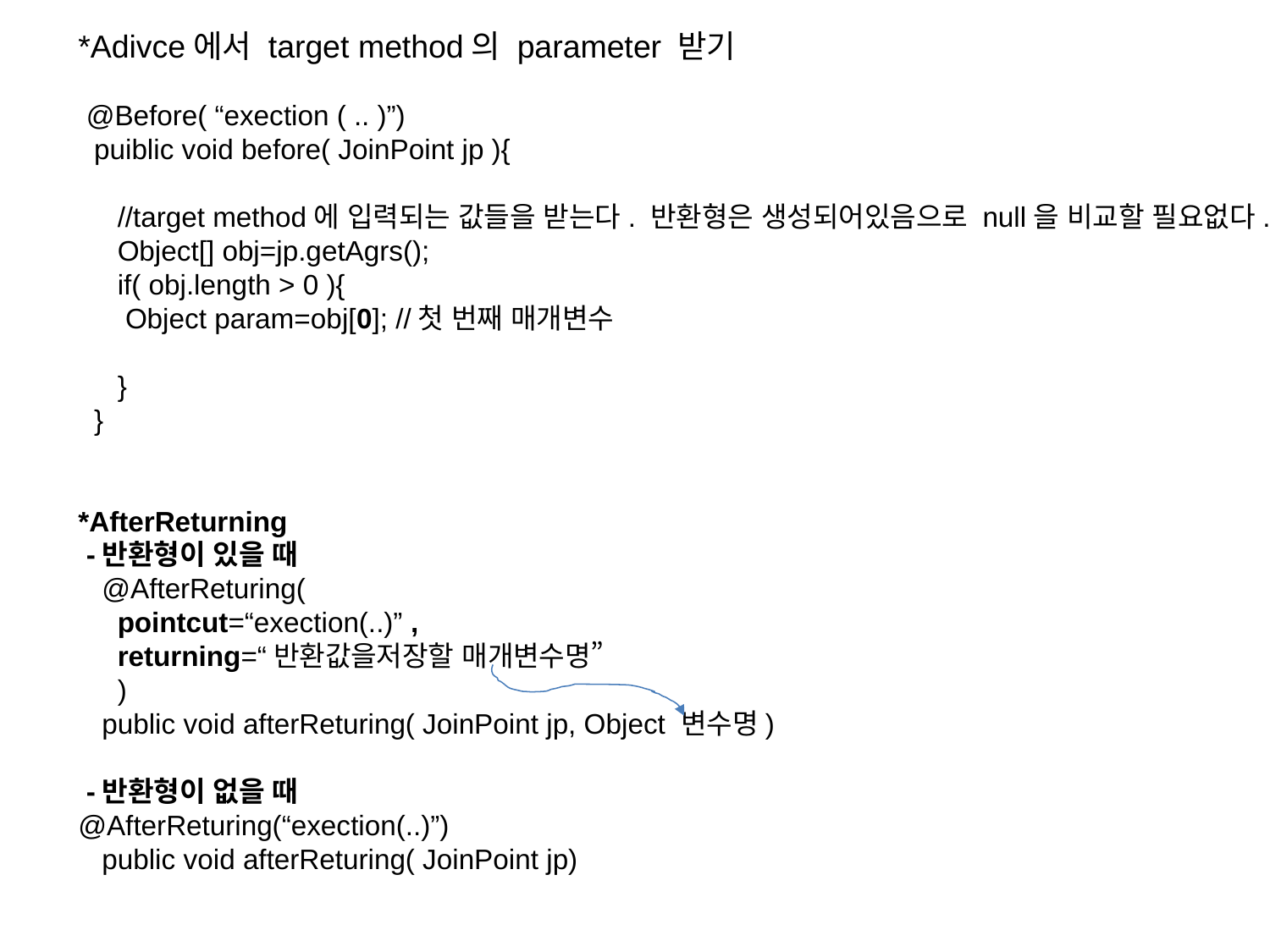

*Adivce에서 target method의 parameter 받기

 @Before( “exection ( .. )”)
  puiblic void before( JoinPoint jp ){

     //target method에 입력되는 값들을 받는다. 반환형은 생성되어있음으로 null을 비교할 필요없다.
     Object[] obj=jp.getAgrs();
     if( obj.length > 0 ){
      Object param=obj[0]; //첫 번째 매개변수

     }
  }

*AfterReturning
 -반환형이 있을 때
   @AfterReturing(
     pointcut=“exection(..)” ,
     returning=“반환값을저장할 매개변수명”
     )
   public void afterReturing( JoinPoint jp, Object 변수명)

 -반환형이 없을 때
@AfterReturing(“exection(..)”)
   public void afterReturing( JoinPoint jp)